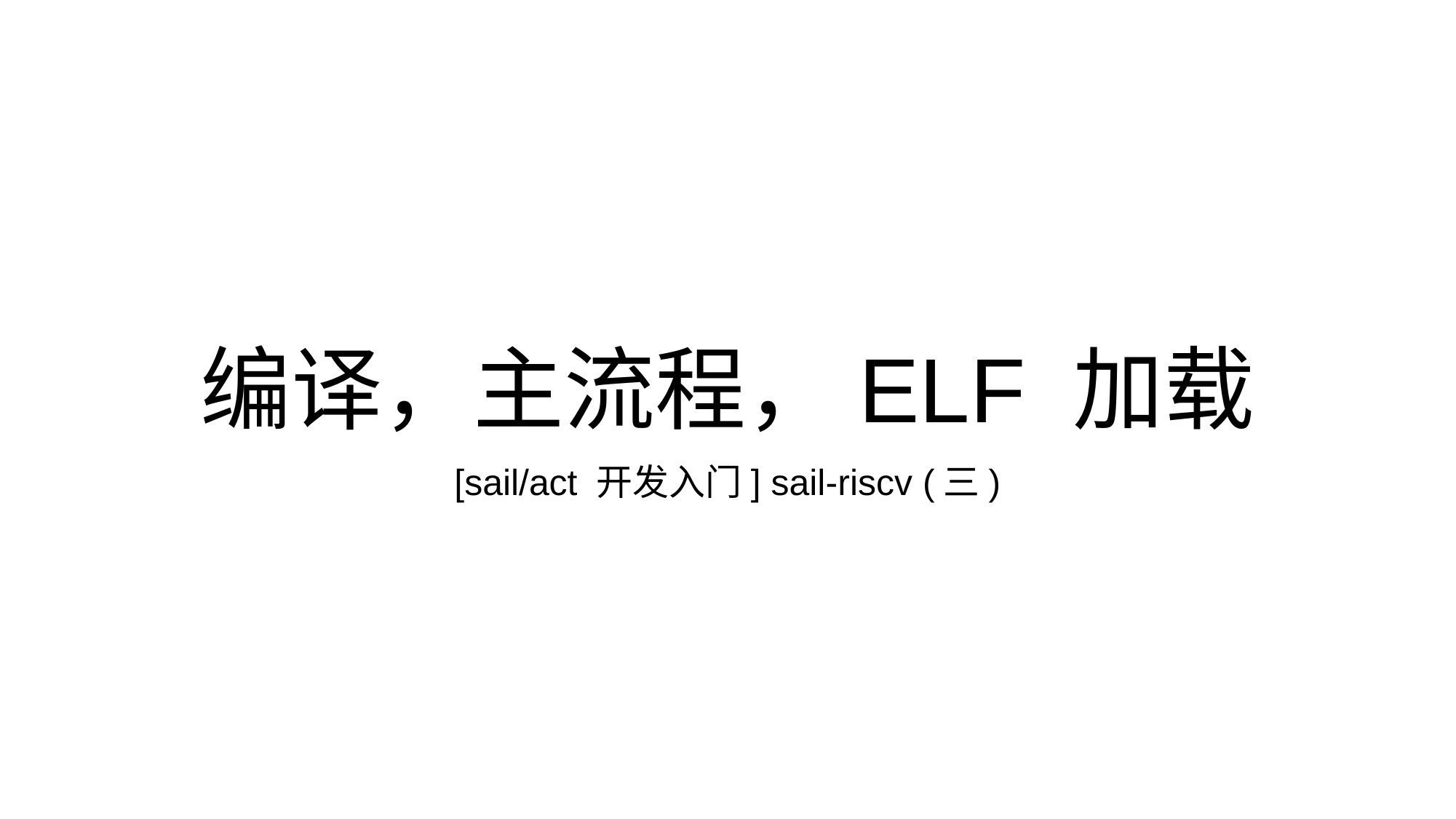

# 编译，主流程，ELF 加载
[sail/act 开发入门] sail-riscv (三)